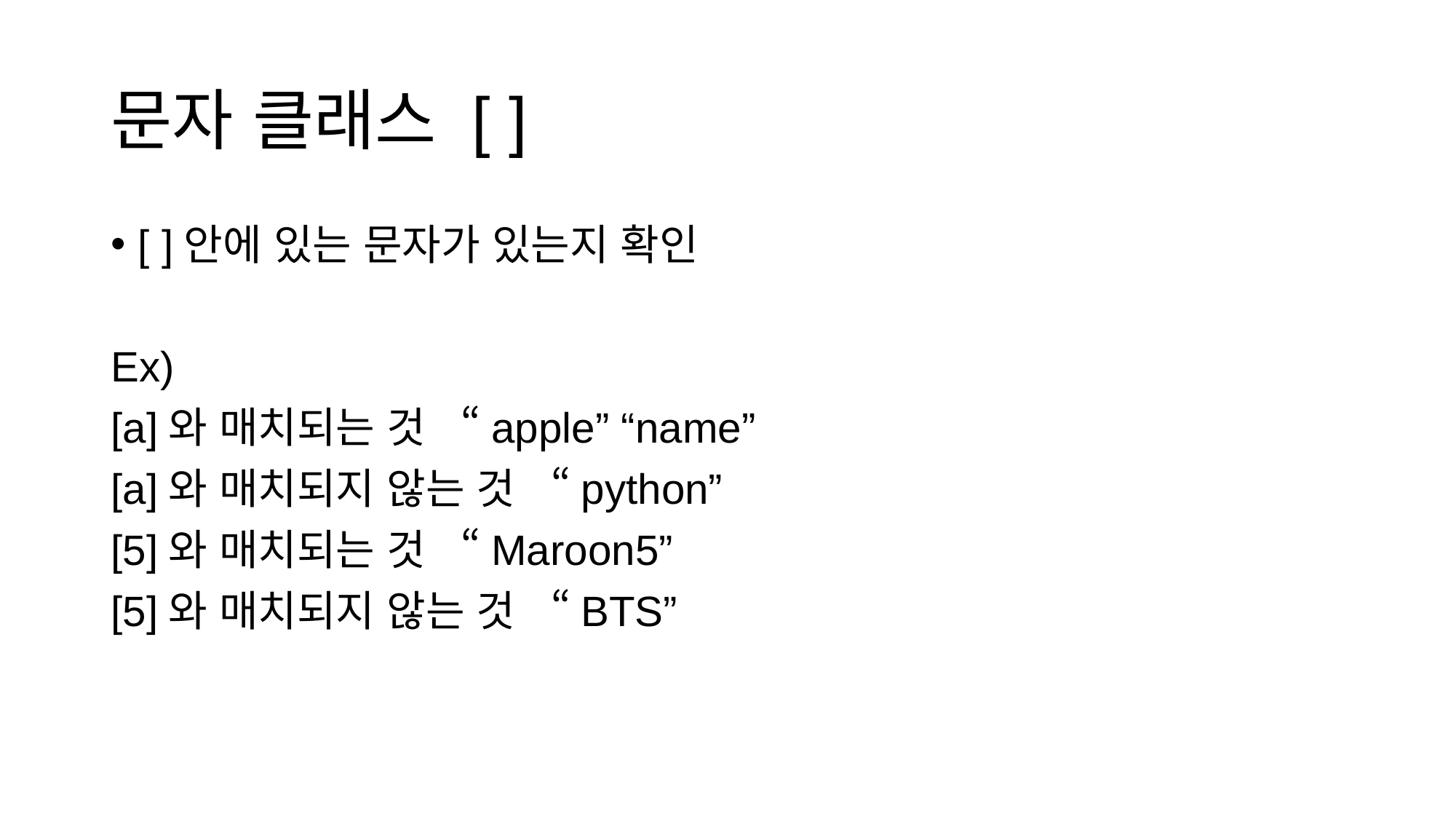

# 문자 클래스 [ ]
[ ]안에 있는 문자가 있는지 확인

Ex)
[a]와 매치되는 것   “apple” “name”
[a]와 매치되지 않는 것   “python”
[5]와 매치되는 것   “Maroon5”
[5]와 매치되지 않는 것   “BTS”